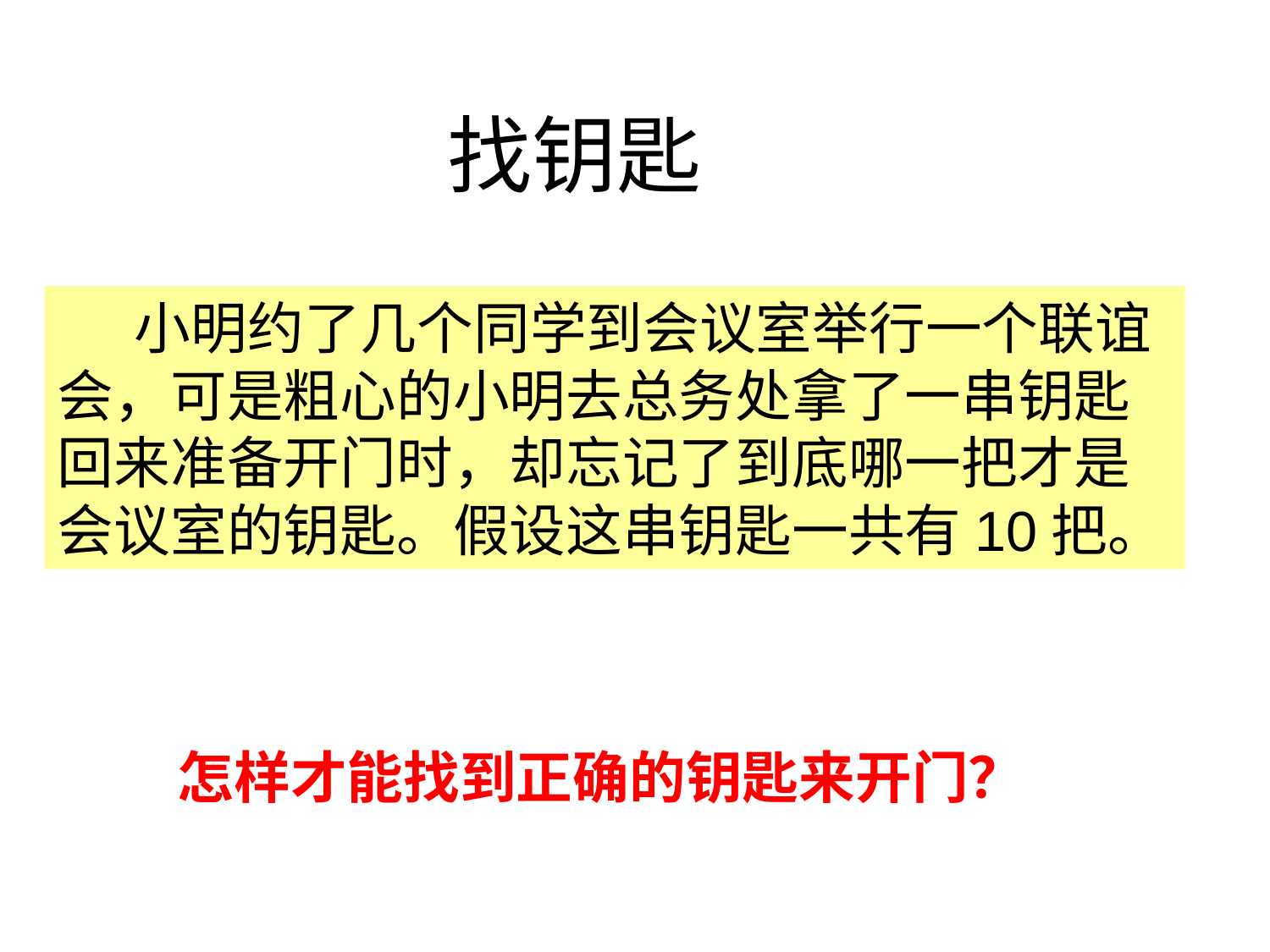

找钥匙
     小明约了几个同学到会议室举行一个联谊会，可是粗心的小明去总务处拿了一串钥匙回来准备开门时，却忘记了到底哪一把才是会议室的钥匙。假设这串钥匙一共有10把。
怎样才能找到正确的钥匙来开门？